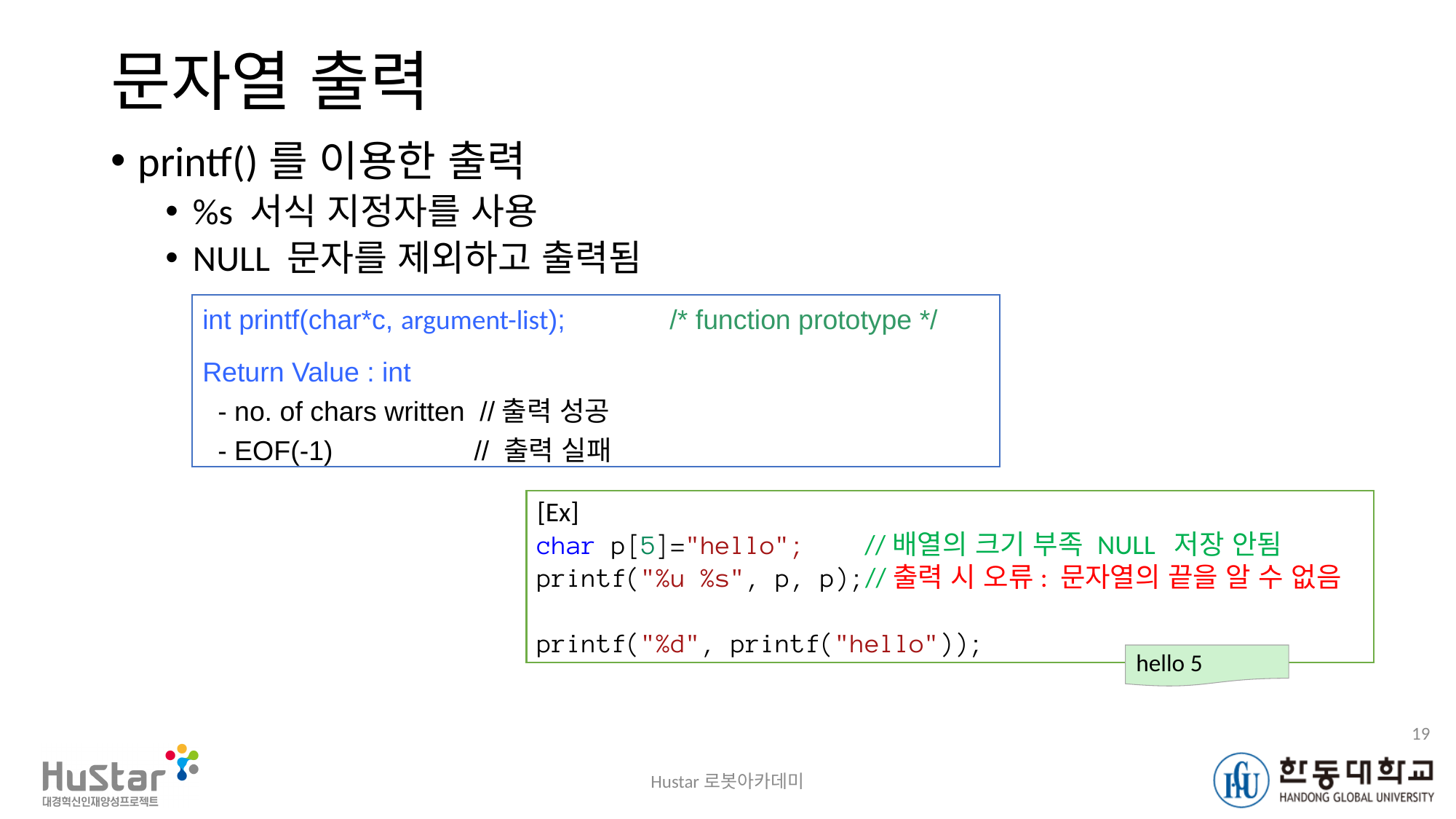

# 문자열 출력
printf()를 이용한 출력
%s 서식 지정자를 사용
NULL 문자를 제외하고 출력됨
int printf(char*c, argument-list);	    /* function prototype */
Return Value : int
  - no. of chars written  //출력 성공
  - EOF(-1)  	       // 출력 실패
[Ex]
char p[5]="hello";	//배열의 크기 부족 NULL  저장 안됨
printf("%u %s", p, p);//출력 시 오류: 문자열의 끝을 알 수 없음
printf("%d", printf("hello"));
hello 5
19
Hustar로봇아카데미